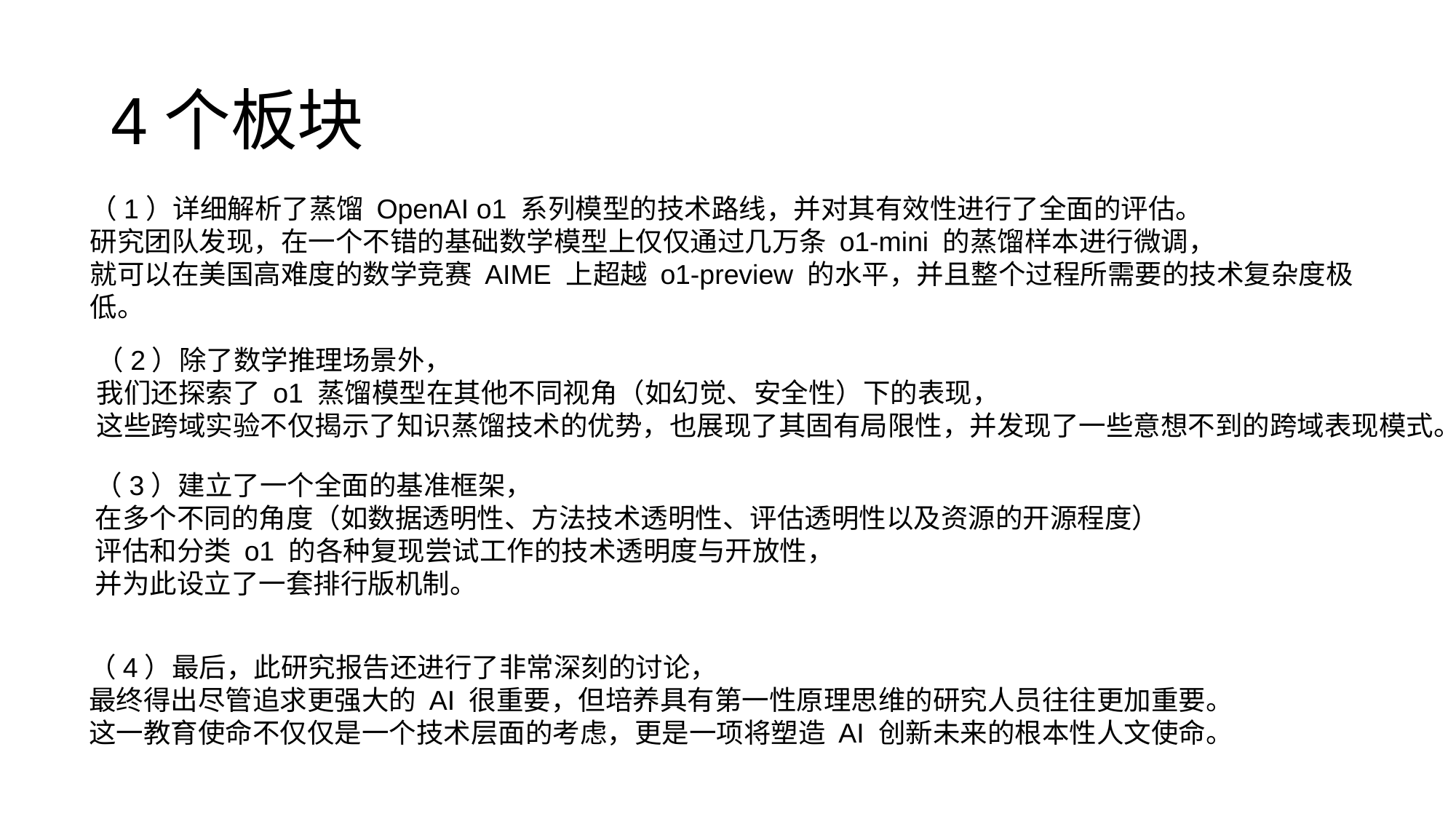

# 4个板块
（1）详细解析了蒸馏 OpenAI o1 系列模型的技术路线，并对其有效性进行了全面的评估。
研究团队发现，在一个不错的基础数学模型上仅仅通过几万条 o1-mini 的蒸馏样本进行微调，
就可以在美国高难度的数学竞赛 AIME 上超越 o1-preview 的水平，并且整个过程所需要的技术复杂度极低。
（2）除了数学推理场景外，
我们还探索了 o1 蒸馏模型在其他不同视角（如幻觉、安全性）下的表现，
这些跨域实验不仅揭示了知识蒸馏技术的优势，也展现了其固有局限性，并发现了一些意想不到的跨域表现模式。
（3）建立了一个全面的基准框架，
在多个不同的角度（如数据透明性、方法技术透明性、评估透明性以及资源的开源程度）
评估和分类 o1 的各种复现尝试工作的技术透明度与开放性，
并为此设立了一套排行版机制。
（4）最后，此研究报告还进行了非常深刻的讨论，
最终得出尽管追求更强大的 AI 很重要，但培养具有第一性原理思维的研究人员往往更加重要。
这一教育使命不仅仅是一个技术层面的考虑，更是一项将塑造 AI 创新未来的根本性人文使命。